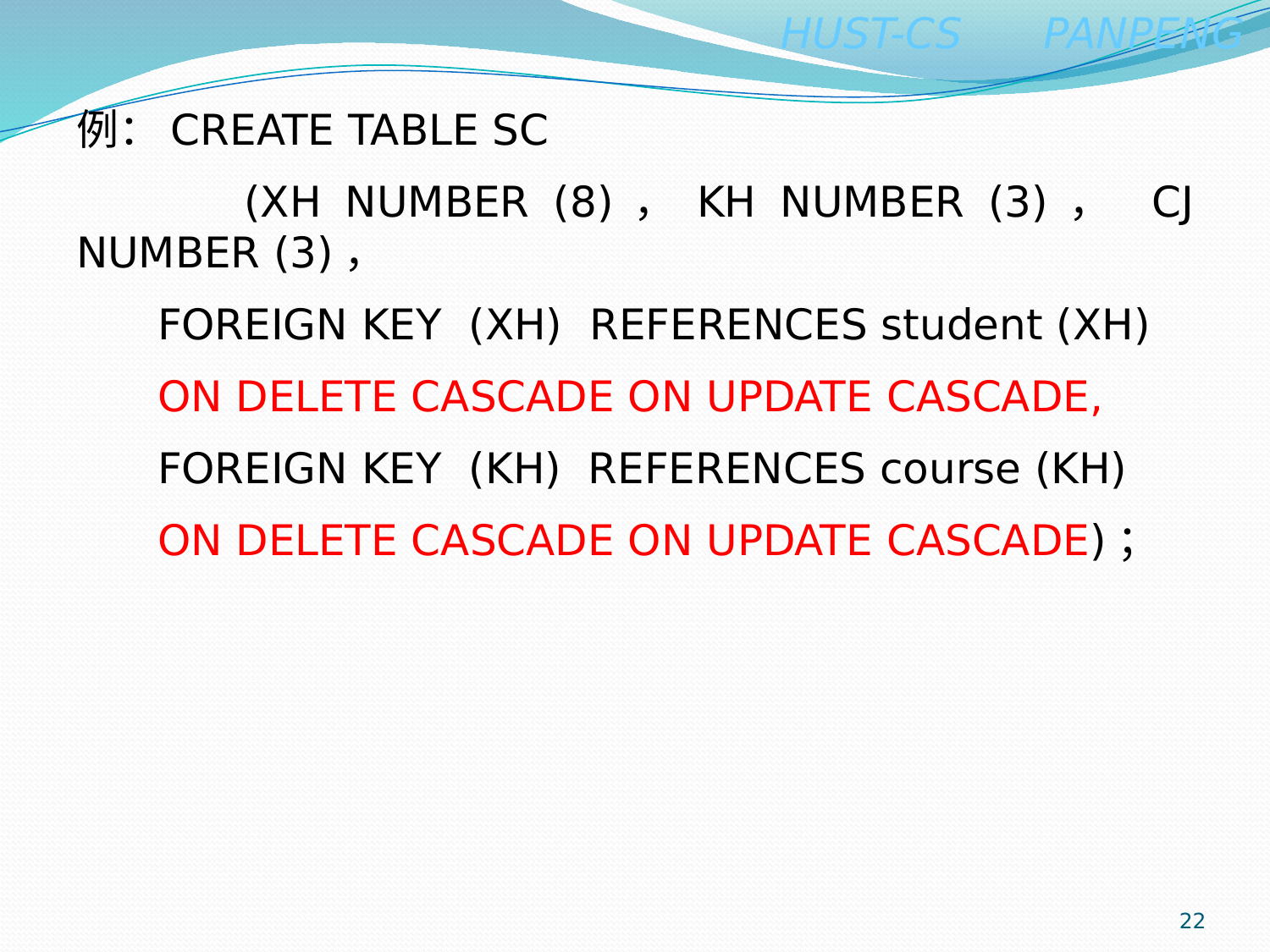

例：CREATE TABLE SC
        (XH NUMBER (8)，KH NUMBER (3)， CJ NUMBER (3)，
      FOREIGN KEY  (XH)  REFERENCES student (XH)
      ON DELETE CASCADE ON UPDATE CASCADE,
      FOREIGN KEY  (KH)  REFERENCES course (KH)
      ON DELETE CASCADE ON UPDATE CASCADE)；
22